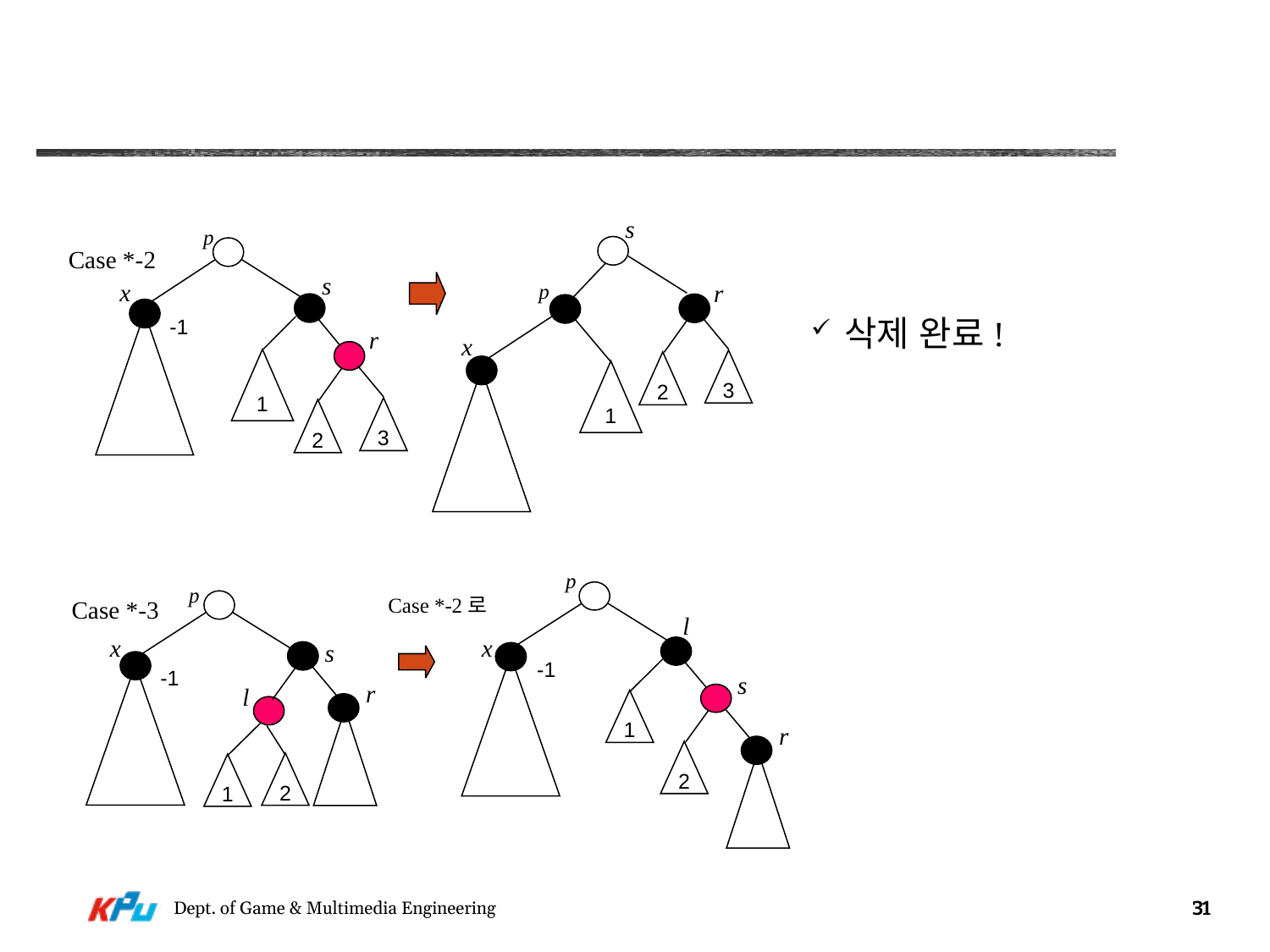

#

s
p

Case *-2

s
x
r
p

-1

r

x

1
3
2

1

3
2
 삭제 완료!
p
p

Case *-2로
Case *-3

l

x
x
s

-1

-1

s

r
l

1

r

2

2
1
Dept. of Game & Multimedia Engineering
31